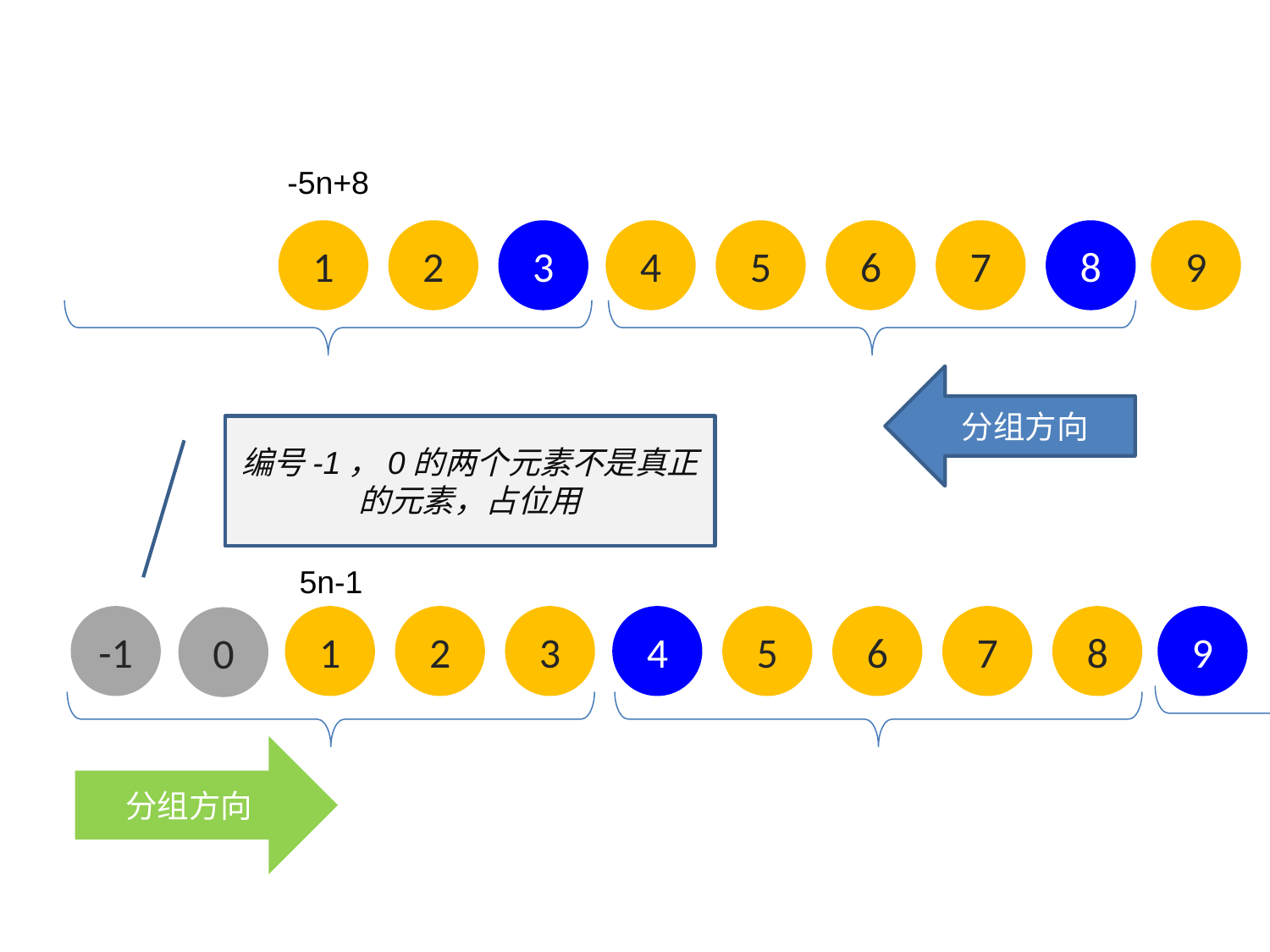

#

-5n+8
1
2
3
4
5
6
7
8
9
分组方向
编号-1，0的两个元素不是真正的元素，占位用

5n-1
-1
1
2
3
4
5
6
7
8
9
0
分组方向